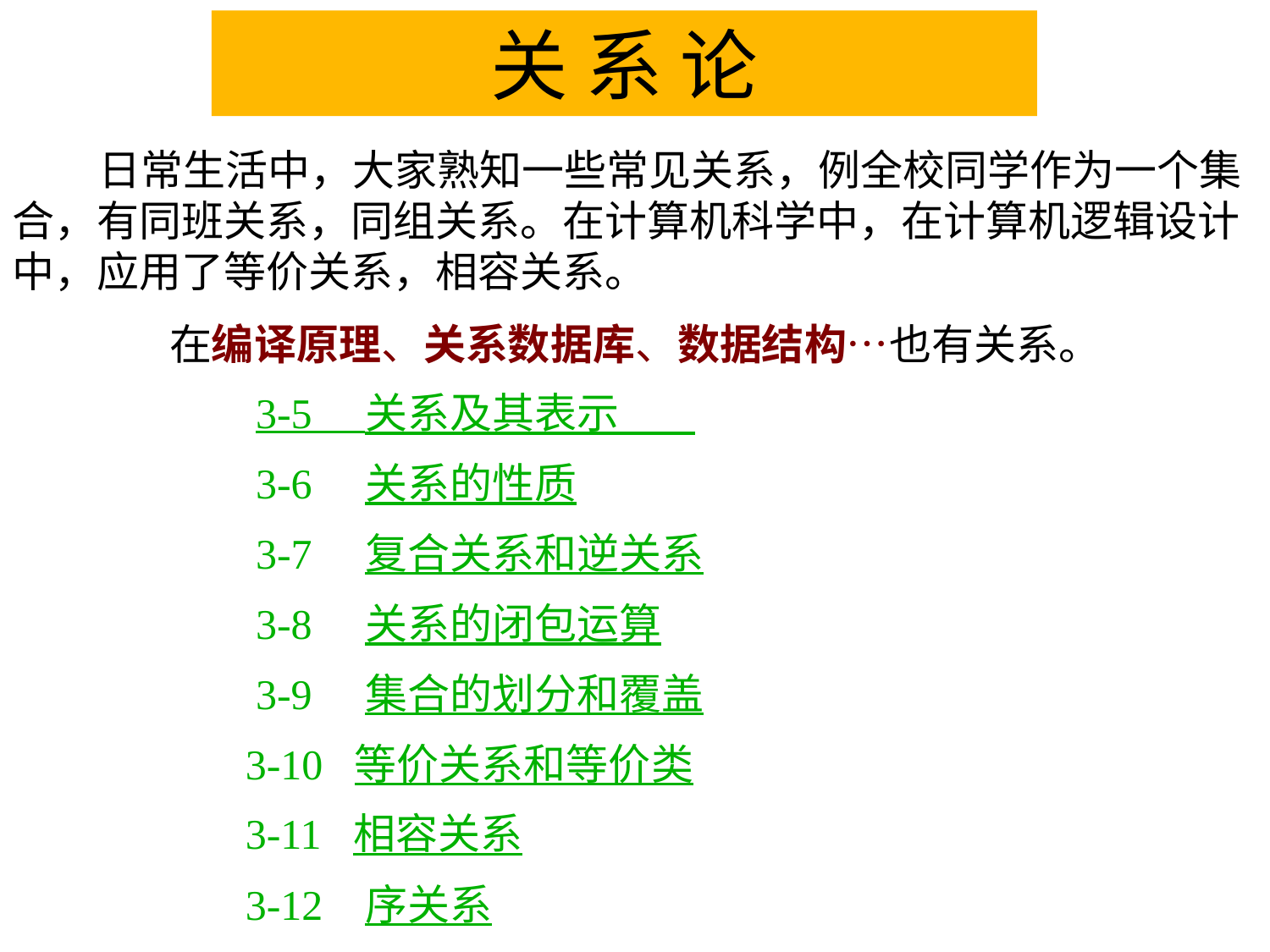

关 系 论
        日常生活中，大家熟知一些常见关系，例全校同学作为一个集合，有同班关系，同组关系。在计算机科学中，在计算机逻辑设计中，应用了等价关系，相容关系。
在编译原理、关系数据库、数据结构…也有关系。
                       3-5     关系及其表示
                       3-6     关系的性质
                       3-7     复合关系和逆关系
                       3-8     关系的闭包运算
                       3-9     集合的划分和覆盖
                      3-10   等价关系和等价类
                      3-11   相容关系
                      3-12    序关系